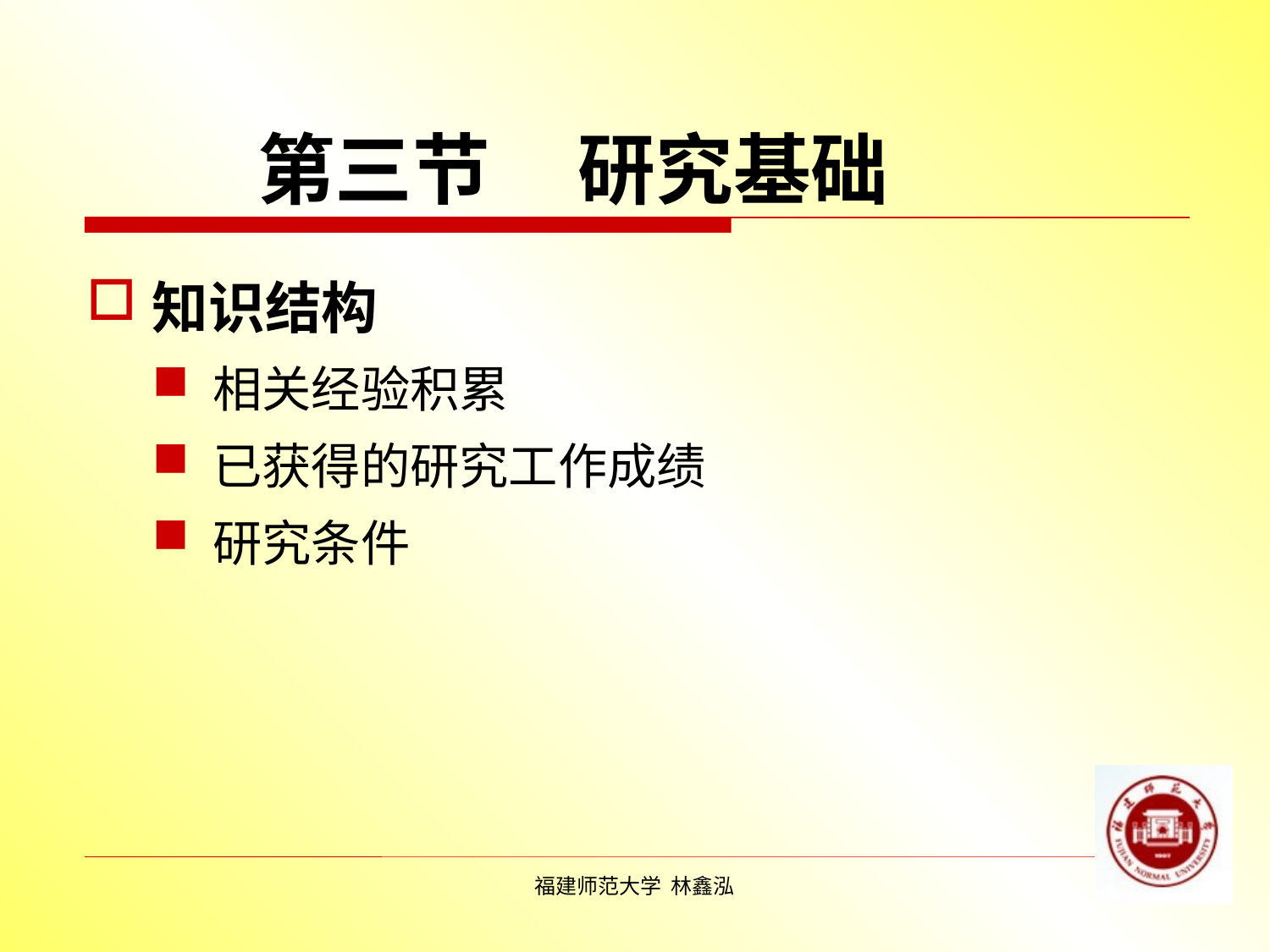

第三节     研究基础
知识结构
相关经验积累
已获得的研究工作成绩
研究条件
福建师范大学  林鑫泓